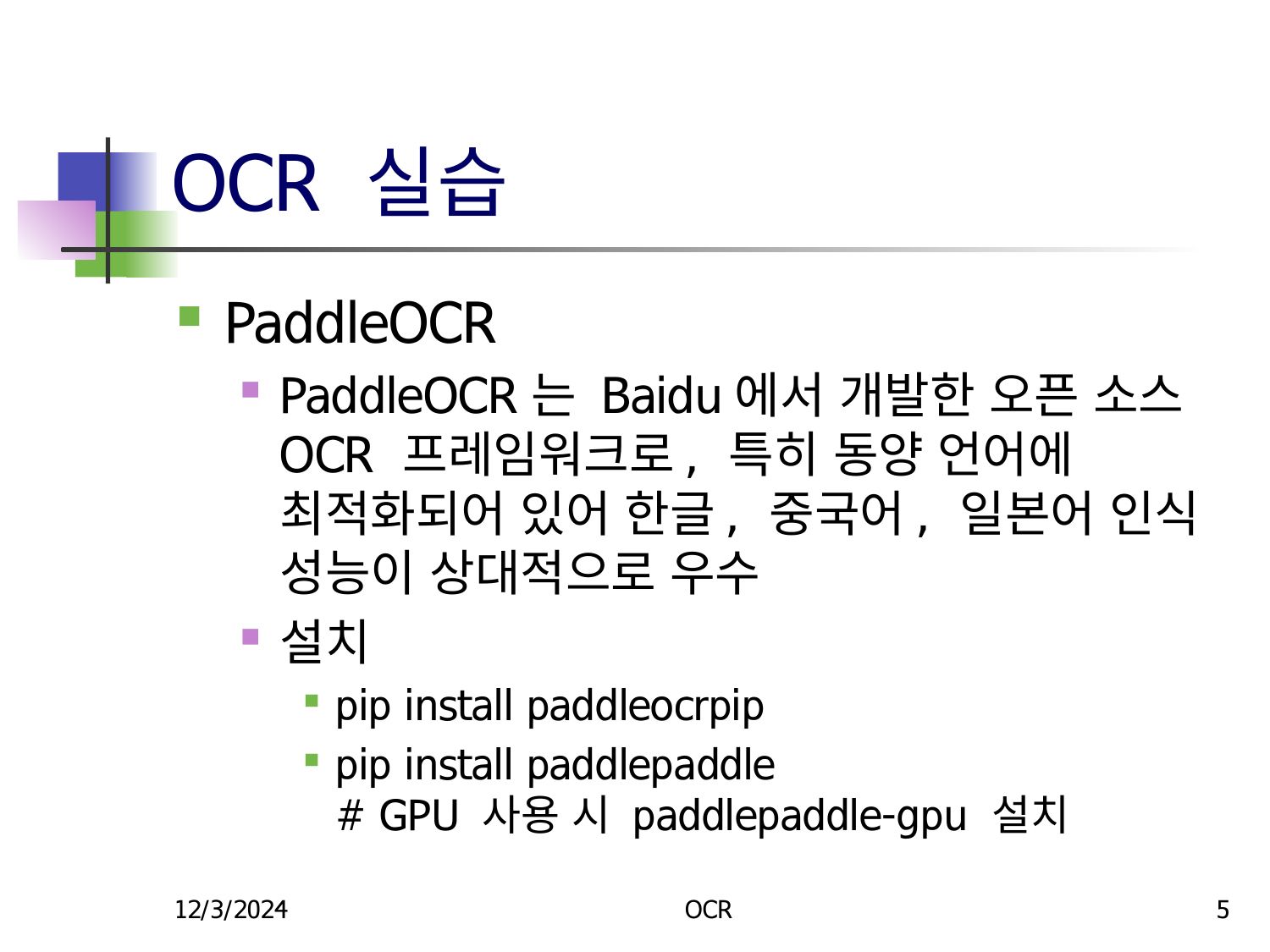

# OCR 실습
PaddleOCR
PaddleOCR는 Baidu에서 개발한 오픈 소스 OCR 프레임워크로, 특히 동양 언어에 최적화되어 있어 한글, 중국어, 일본어 인식 성능이 상대적으로 우수
설치
pip install paddleocrpip
pip install paddlepaddle
# GPU 사용 시 paddlepaddle-gpu 설치
12/3/2024
OCR
5